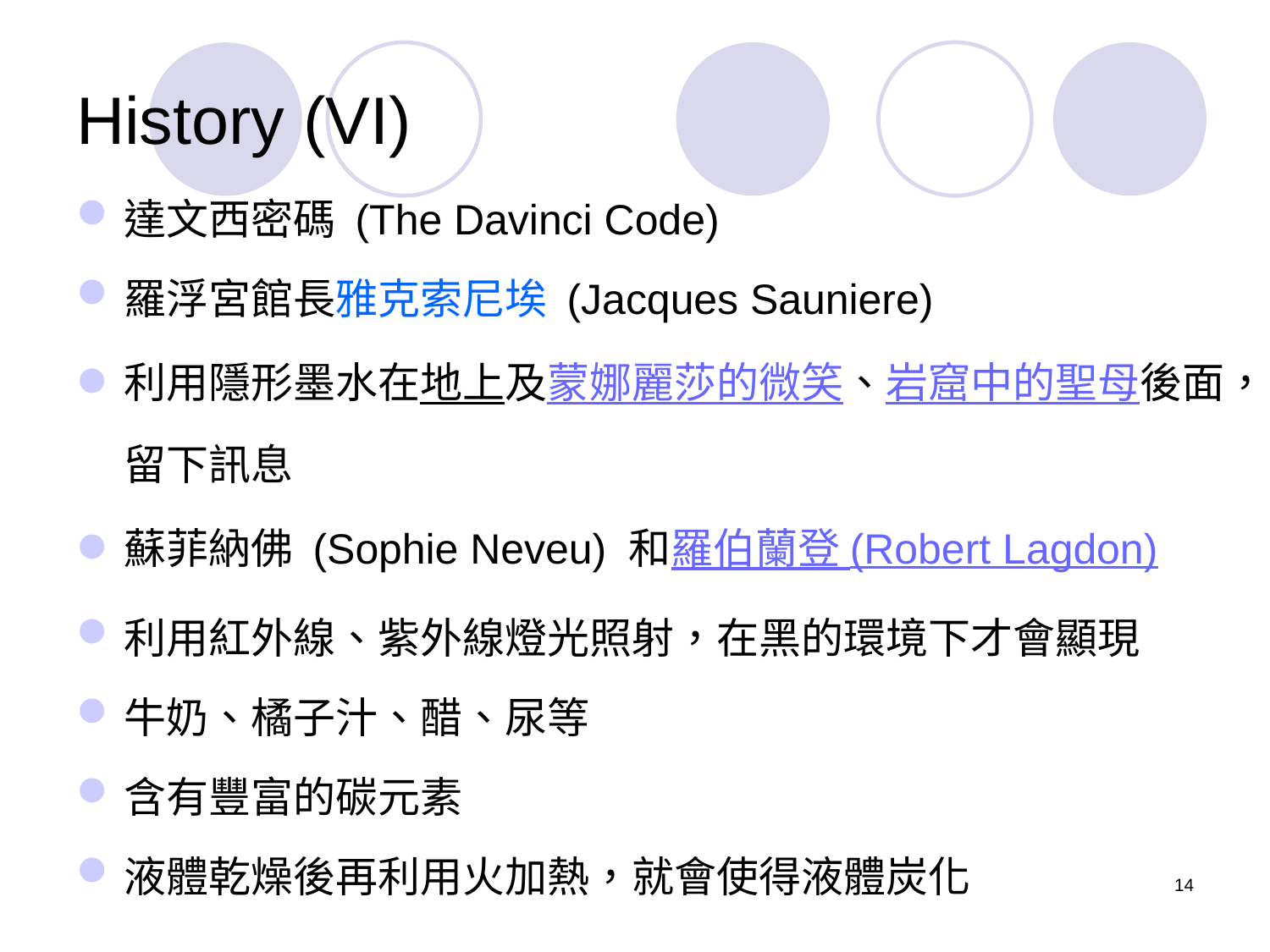

# History (VI)
達文西密碼 (The Davinci Code)
羅浮宮館長雅克索尼埃 (Jacques Sauniere)
利用隱形墨水在地上及蒙娜麗莎的微笑、岩窟中的聖母後面，留下訊息
蘇菲納佛 (Sophie Neveu) 和羅伯蘭登 (Robert Lagdon)
利用紅外線、紫外線燈光照射，在黑的環境下才會顯現
牛奶、橘子汁、醋、尿等
含有豐富的碳元素
液體乾燥後再利用火加熱，就會使得液體炭化

14